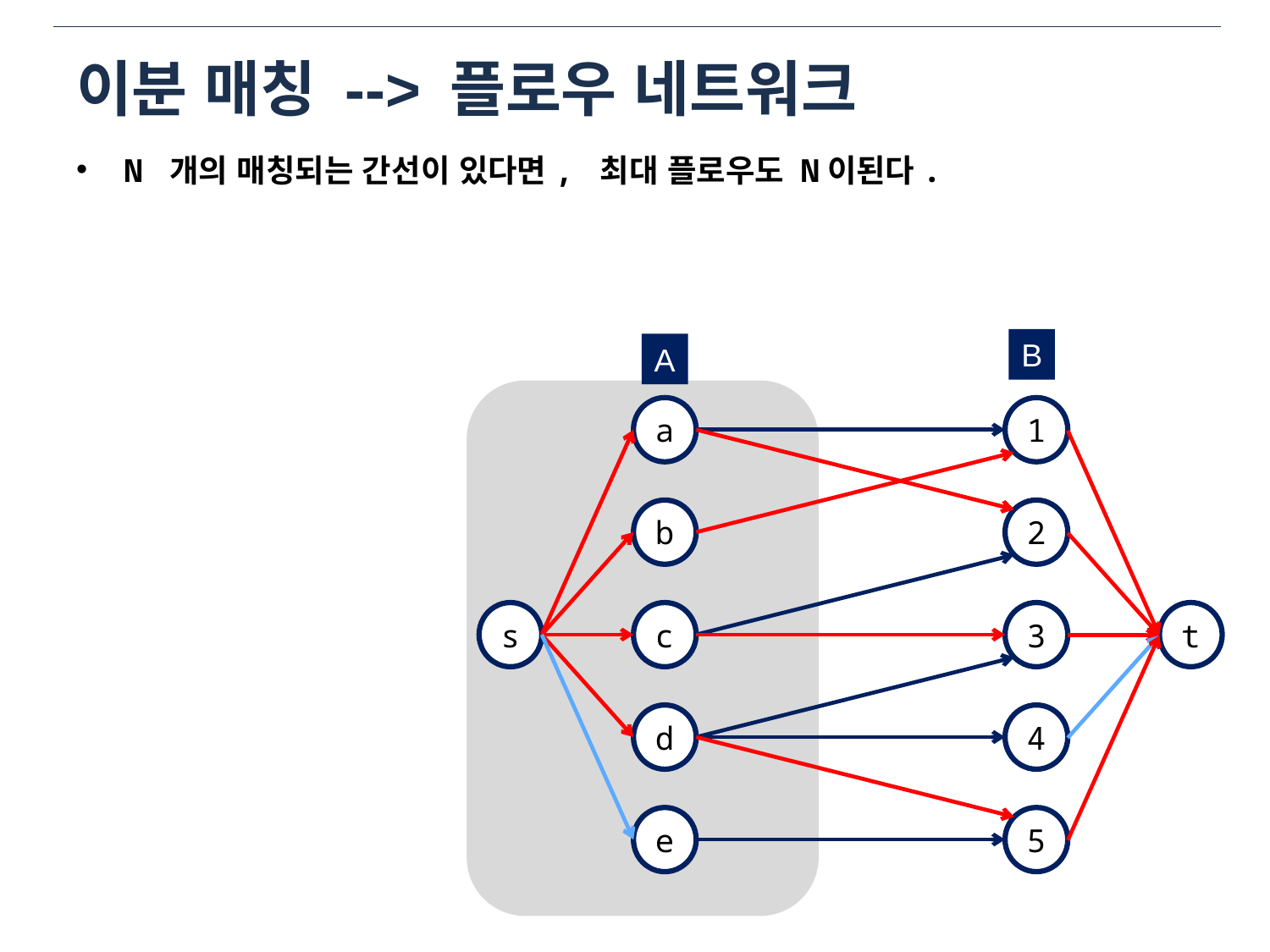

# 이분 매칭 --> 플로우 네트워크
N 개의 매칭되는 간선이 있다면, 최대 플로우도 N이된다.
B
A

a
1
b
2
s
c
3
t
d
4
e
5